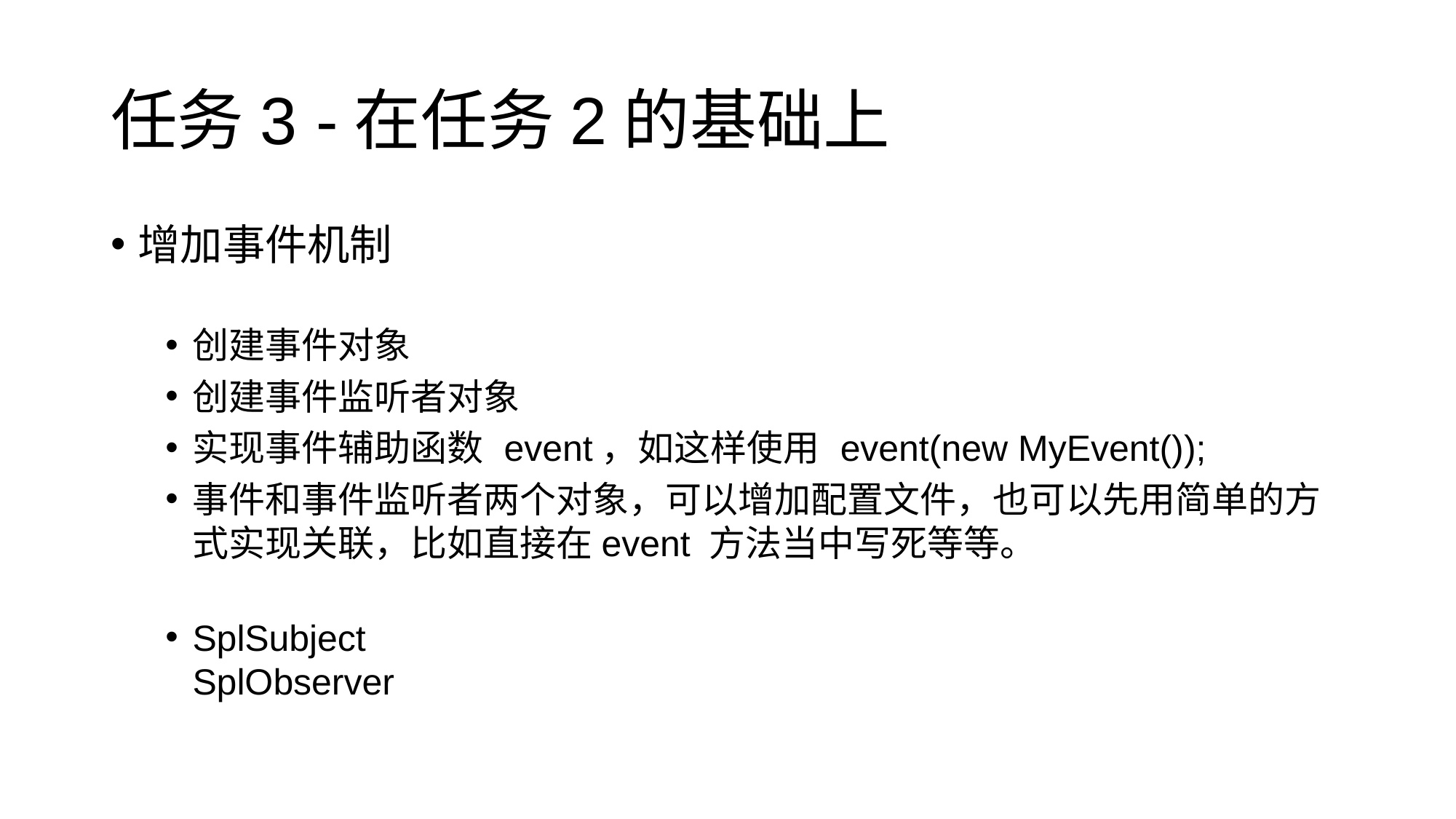

任务3 -在任务2的基础上
增加事件机制
创建事件对象
创建事件监听者对象
实现事件辅助函数 event，如这样使用 event(new MyEvent());
事件和事件监听者两个对象，可以增加配置文件，也可以先用简单的方式实现关联，比如直接在event 方法当中写死等等。

SplSubject
SplObserver